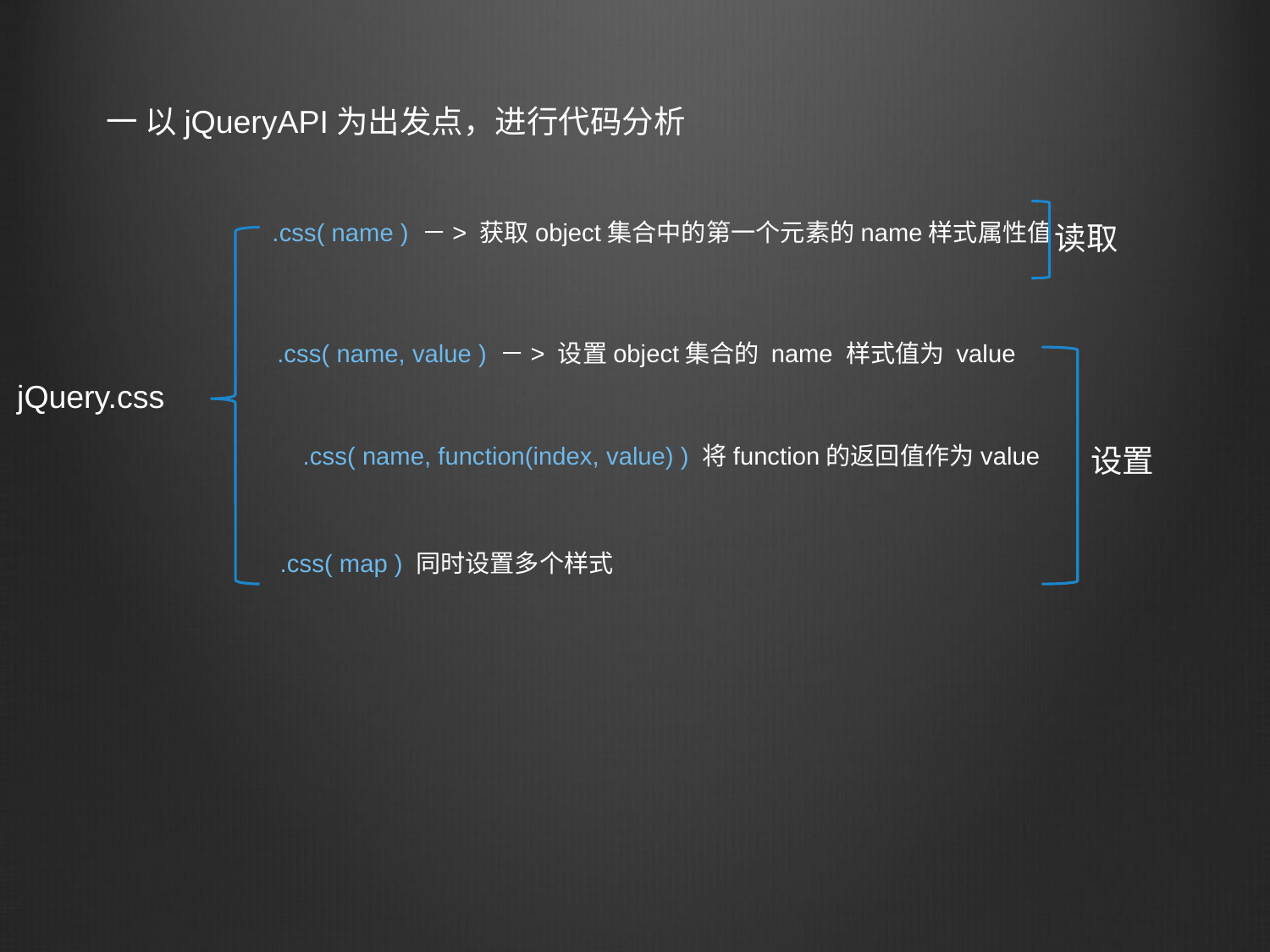

一 以jQueryAPI为出发点，进行代码分析

.css( name ) －> 获取object集合中的第一个元素的name样式属性值
读取

.css( name, value ) －> 设置object集合的 name 样式值为 value

jQuery.css

.css( name, function(index, value) ) 将function的返回值作为value
设置
.css( map ) 同时设置多个样式